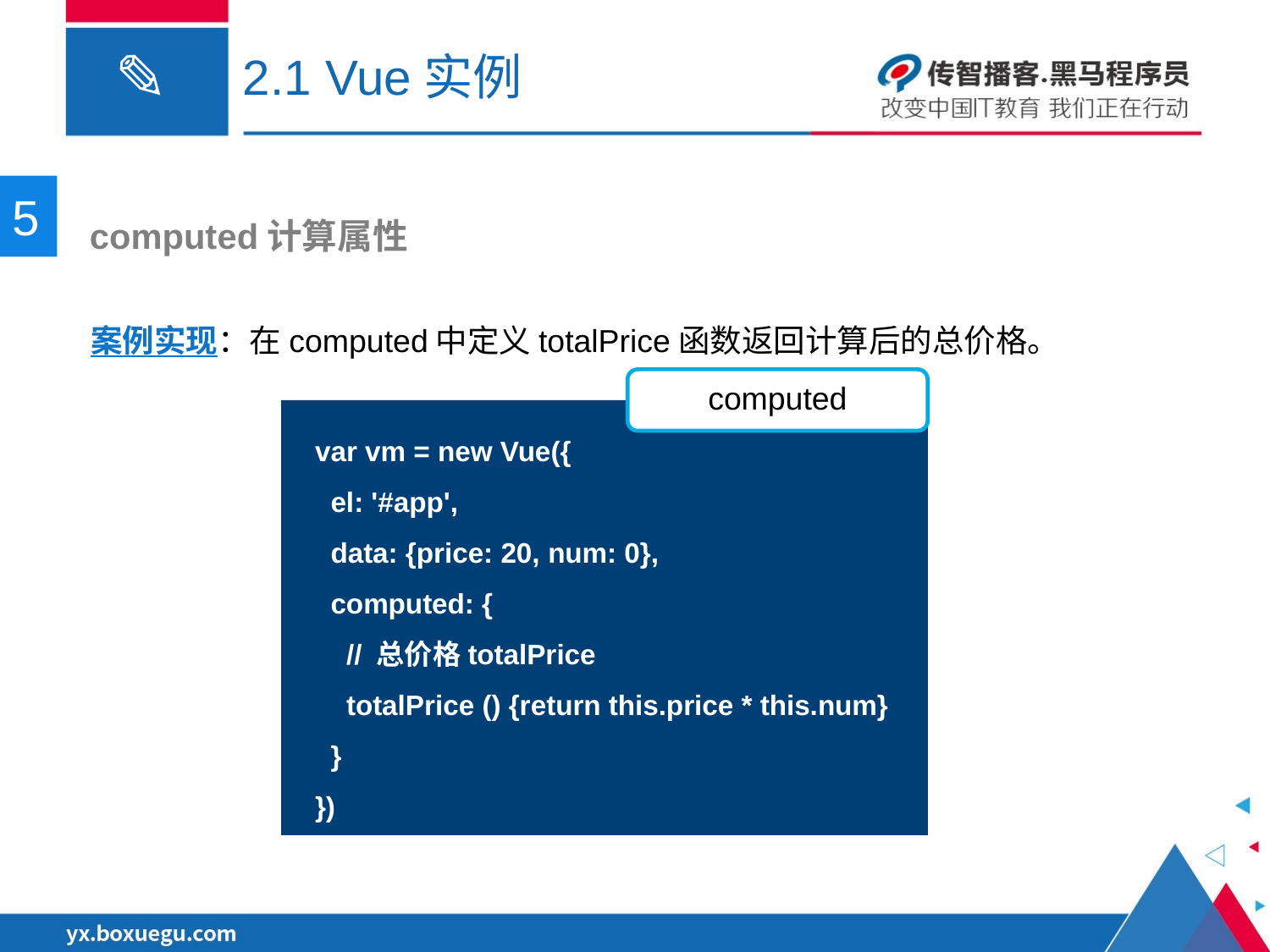

# 2.1 Vue实例

5
  computed计算属性
案例实现：在computed中定义totalPrice函数返回计算后的总价格。
computed

var vm = new Vue({
  el: '#app',
  data: {price: 20, num: 0},
  computed: {
    // 总价格totalPrice
    totalPrice () {return this.price * this.num}
  }
})